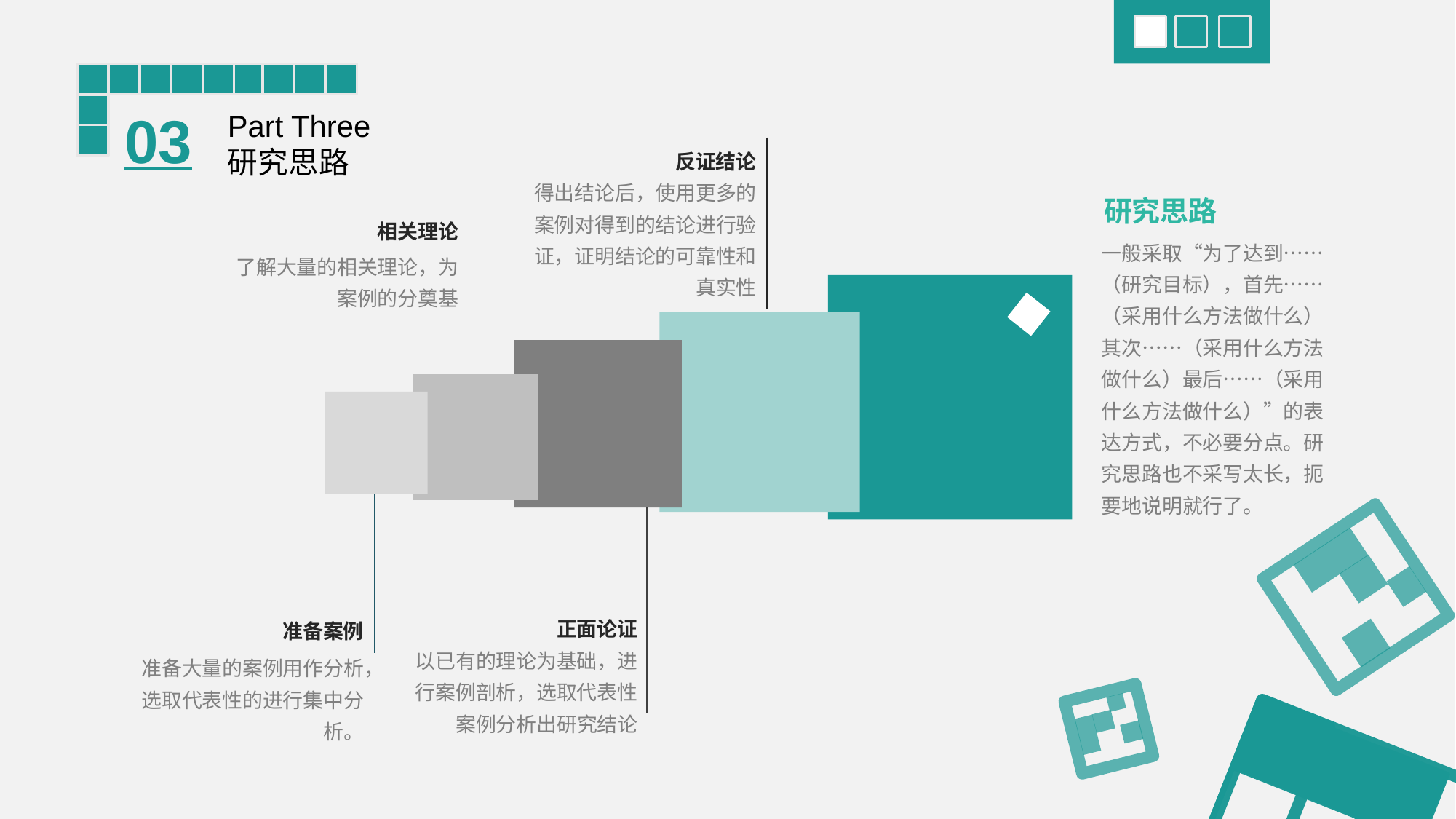

03
Part Three
研究思路
反证结论
得出结论后，使用更多的案例对得到的结论进行验证，证明结论的可靠性和真实性
研究思路
一般采取“为了达到……（研究目标），首先……（采用什么方法做什么）其次……（采用什么方法做什么）最后……（采用什么方法做什么）”的表达方式，不必要分点。研究思路也不采写太长，扼要地说明就行了。
相关理论
了解大量的相关理论，为案例的分奠基

正面论证
准备案例
以已有的理论为基础，进行案例剖析，选取代表性案例分析出研究结论
准备大量的案例用作分析，选取代表性的进行集中分析。